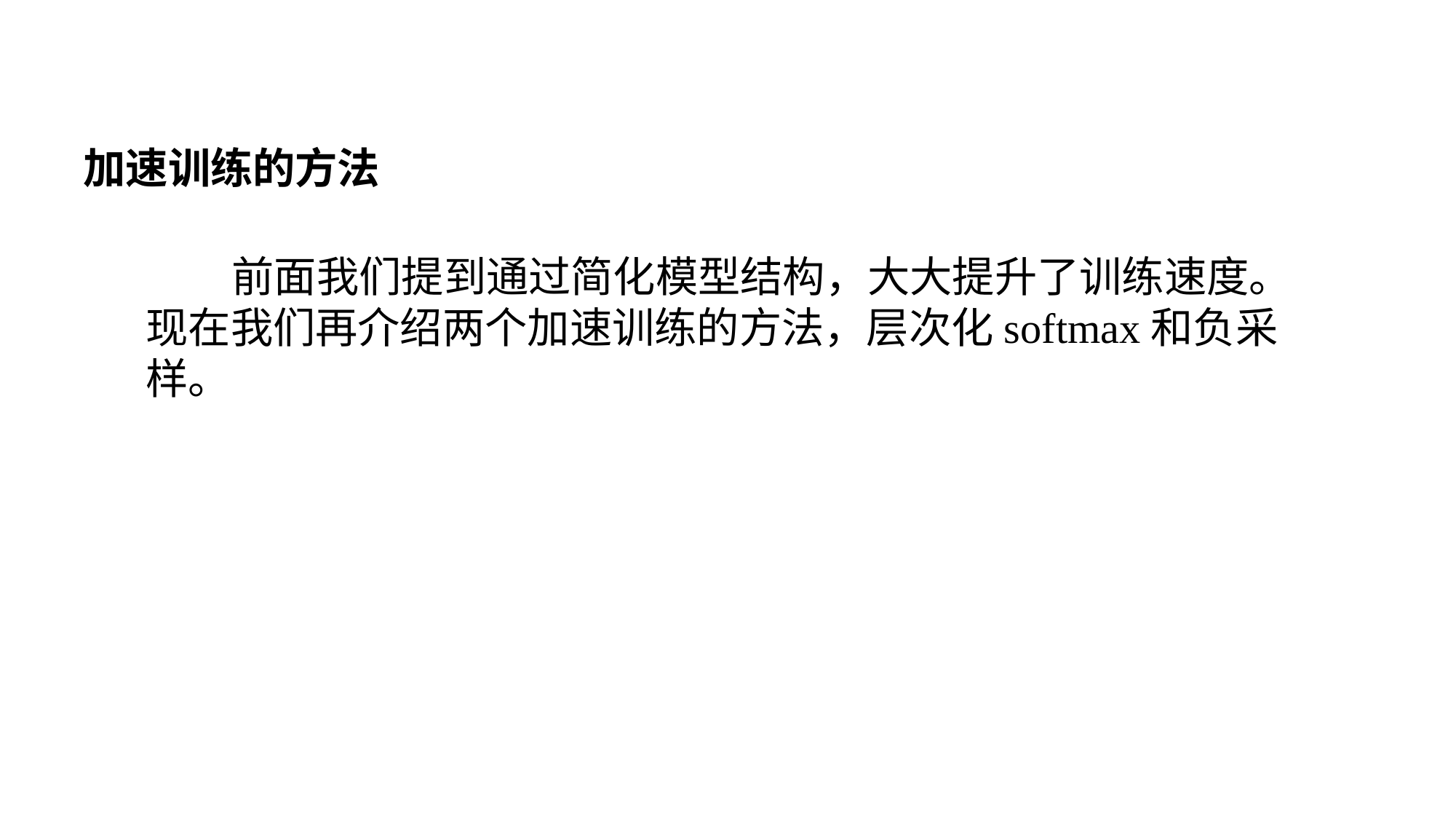

加速训练的方法
        前面我们提到通过简化模型结构，大大提升了训练速度。现在我们再介绍两个加速训练的方法，层次化softmax和负采样。